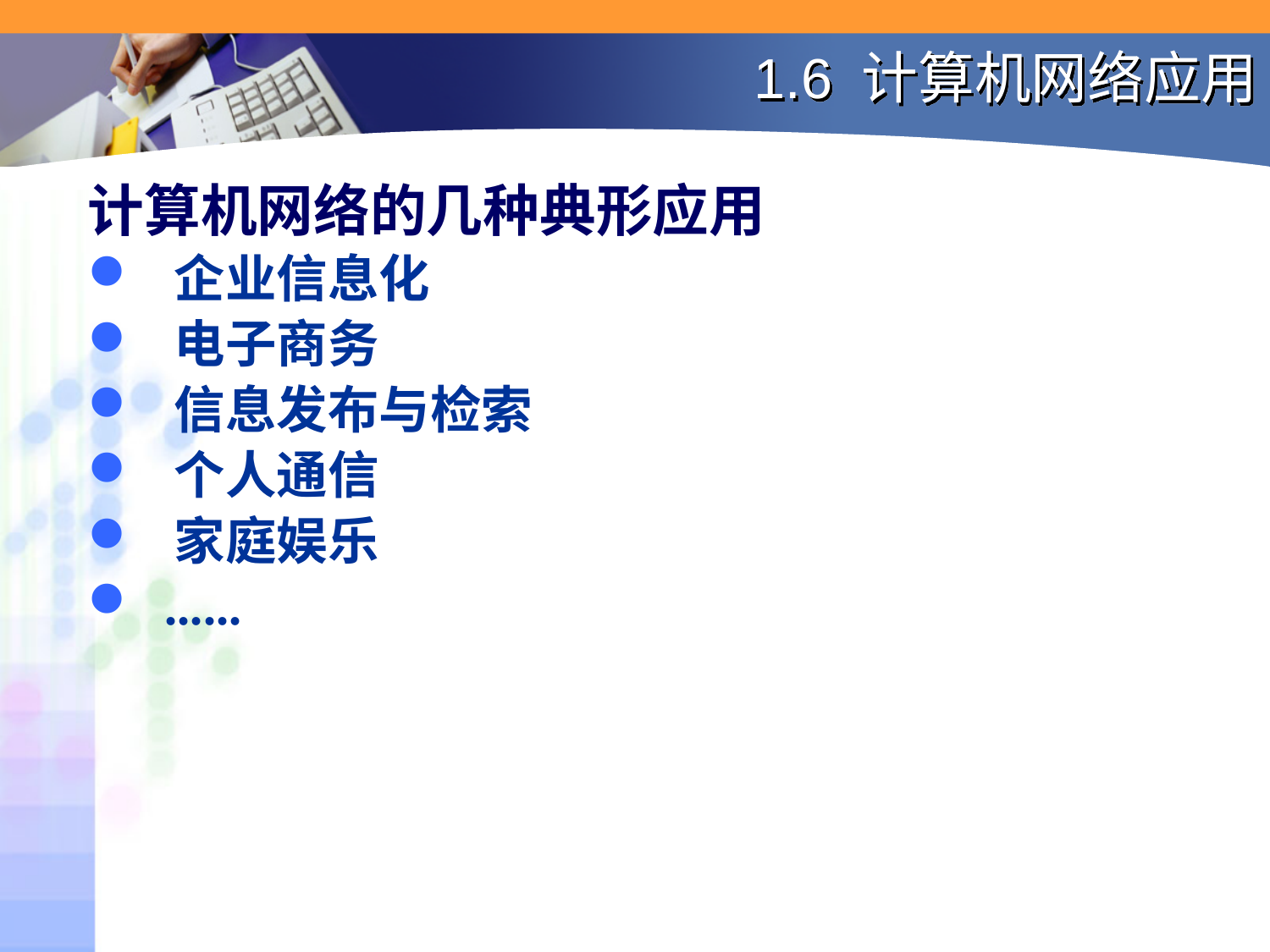

# 1.6 计算机网络应用
计算机网络的几种典形应用
  企业信息化
  电子商务
  信息发布与检索
  个人通信
  家庭娱乐
  ......